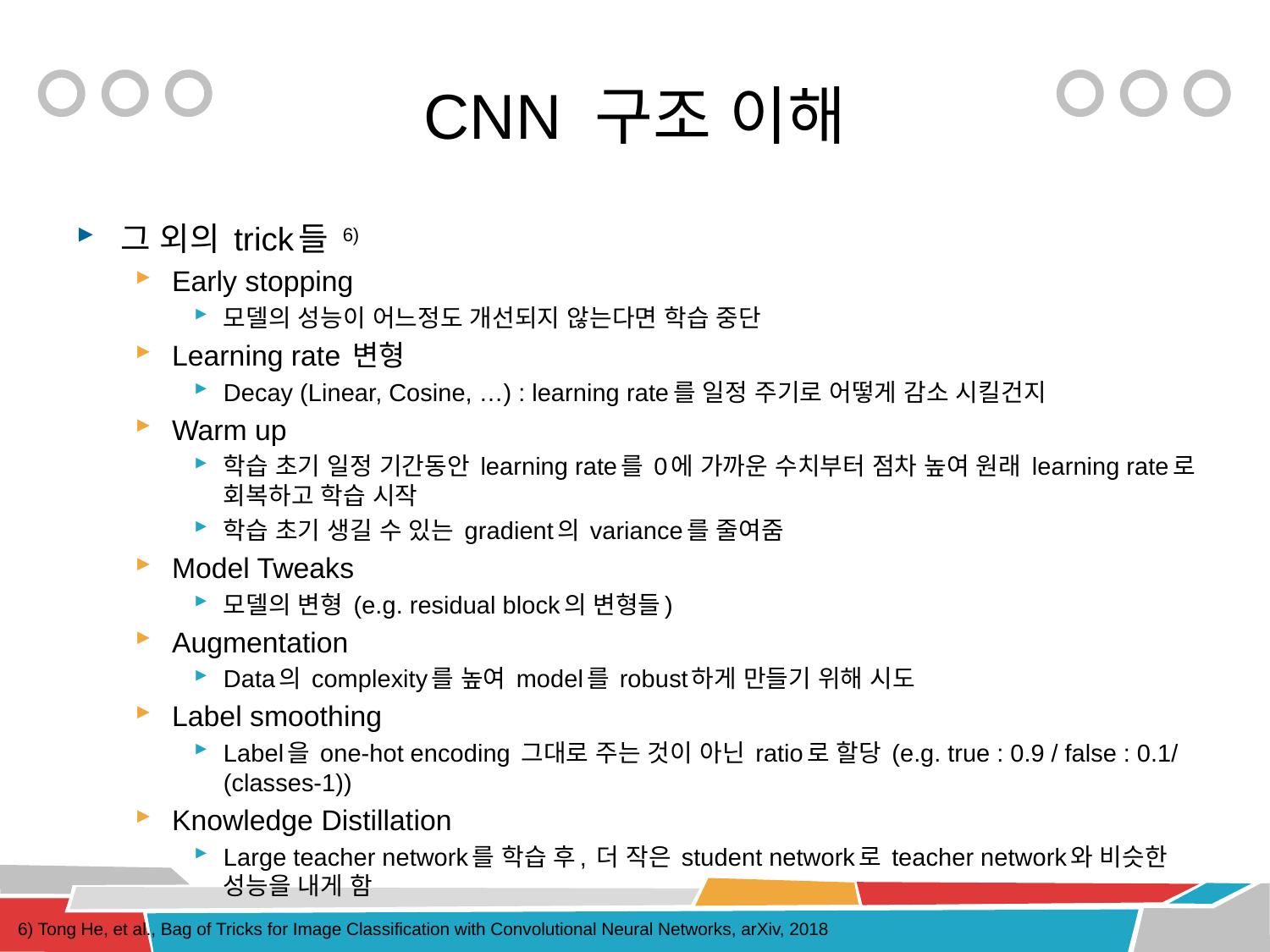

# CNN 구조 이해
그 외의 trick들 6)
Early stopping
모델의 성능이 어느정도 개선되지 않는다면 학습 중단
Learning rate 변형
Decay (Linear, Cosine, …) : learning rate를 일정 주기로 어떻게 감소 시킬건지
Warm up
학습 초기 일정 기간동안 learning rate를 0에 가까운 수치부터 점차 높여 원래 learning rate로 회복하고 학습 시작
학습 초기 생길 수 있는 gradient의 variance를 줄여줌
Model Tweaks
모델의 변형 (e.g. residual block의 변형들)
Augmentation
Data의 complexity를 높여 model를 robust하게 만들기 위해 시도
Label smoothing
Label을 one-hot encoding 그대로 주는 것이 아닌 ratio로 할당 (e.g. true : 0.9 / false : 0.1/(classes-1))
Knowledge Distillation
Large teacher network를 학습 후, 더 작은 student network로 teacher network와 비슷한 성능을 내게 함
6) Tong He, et al., Bag of Tricks for Image Classification with Convolutional Neural Networks, arXiv, 2018